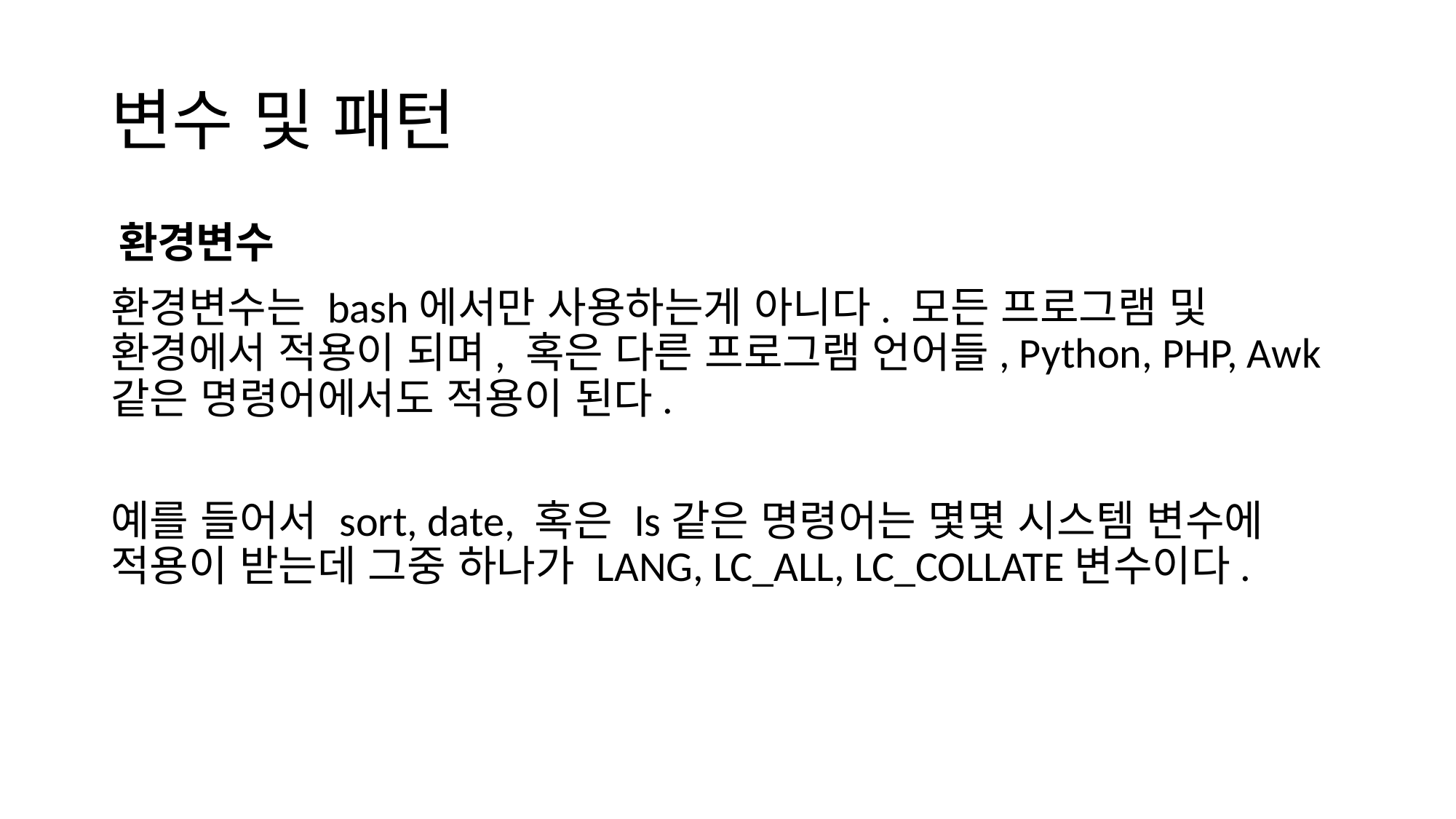

# 변수 및 패턴
환경변수
환경변수는 bash에서만 사용하는게 아니다. 모든 프로그램 및 환경에서 적용이 되며, 혹은 다른 프로그램 언어들, Python, PHP, Awk같은 명령어에서도 적용이 된다.

예를 들어서 sort, date, 혹은 ls같은 명령어는 몇몇 시스템 변수에 적용이 받는데 그중 하나가 LANG, LC_ALL, LC_COLLATE변수이다.